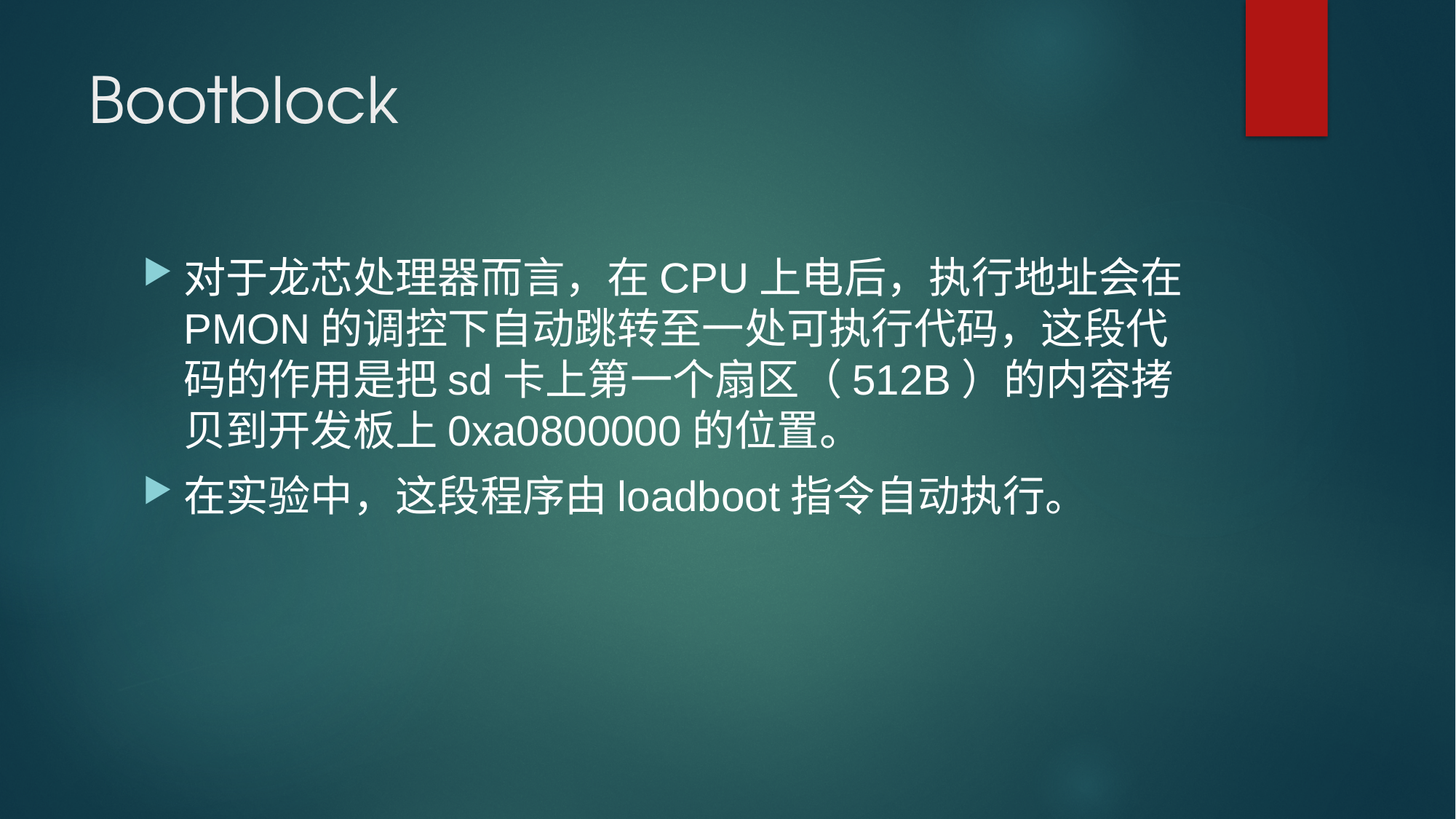

# Bootblock
对于龙芯处理器而言，在CPU上电后，执行地址会在PMON的调控下自动跳转至一处可执行代码，这段代码的作用是把sd卡上第一个扇区（512B）的内容拷贝到开发板上0xa0800000的位置。
在实验中，这段程序由loadboot指令自动执行。